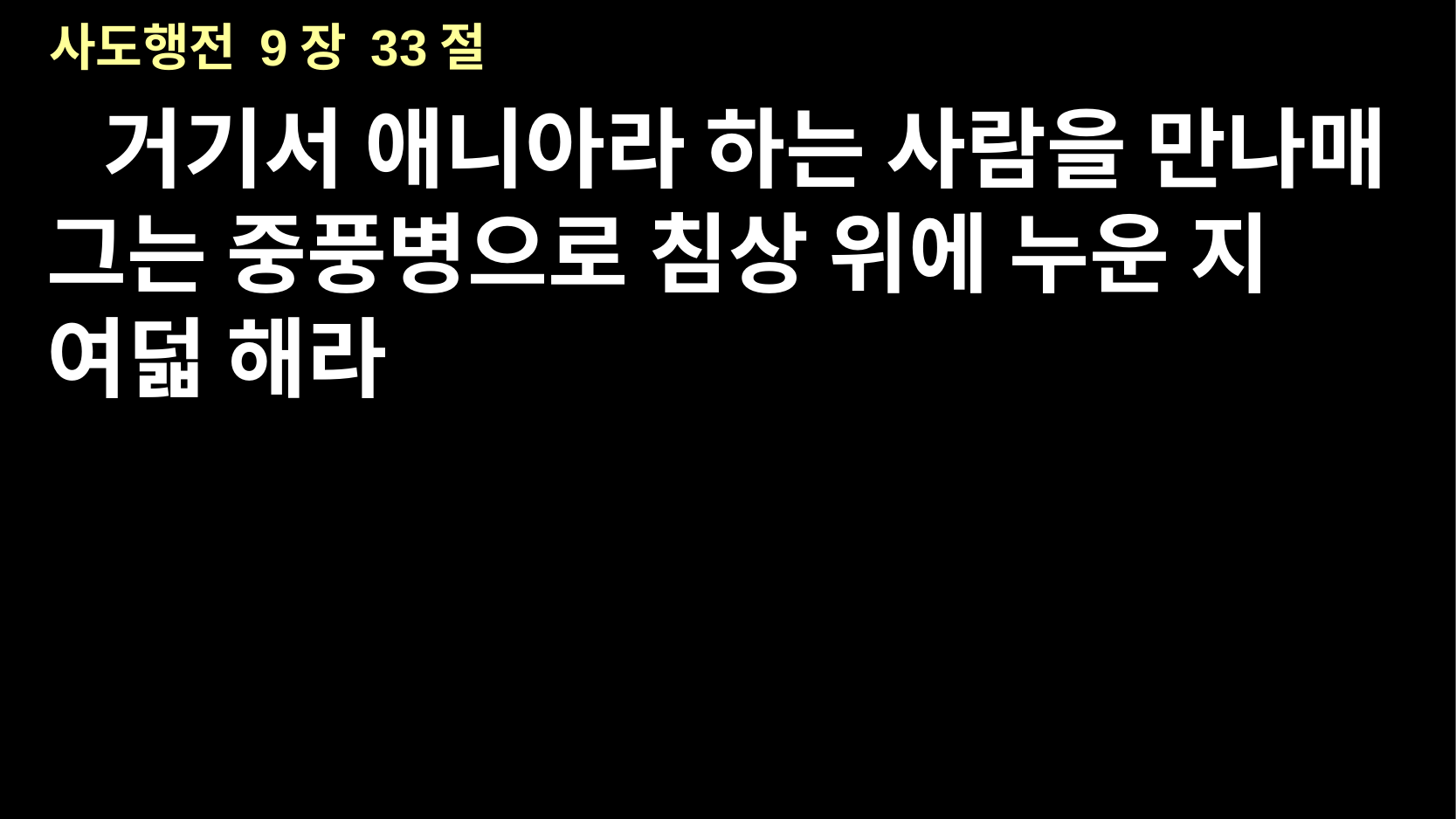

# 사도행전 9장 33절
거기서 애니아라 하는 사람을 만나매 그는 중풍병으로 침상 위에 누운 지 여덟 해라